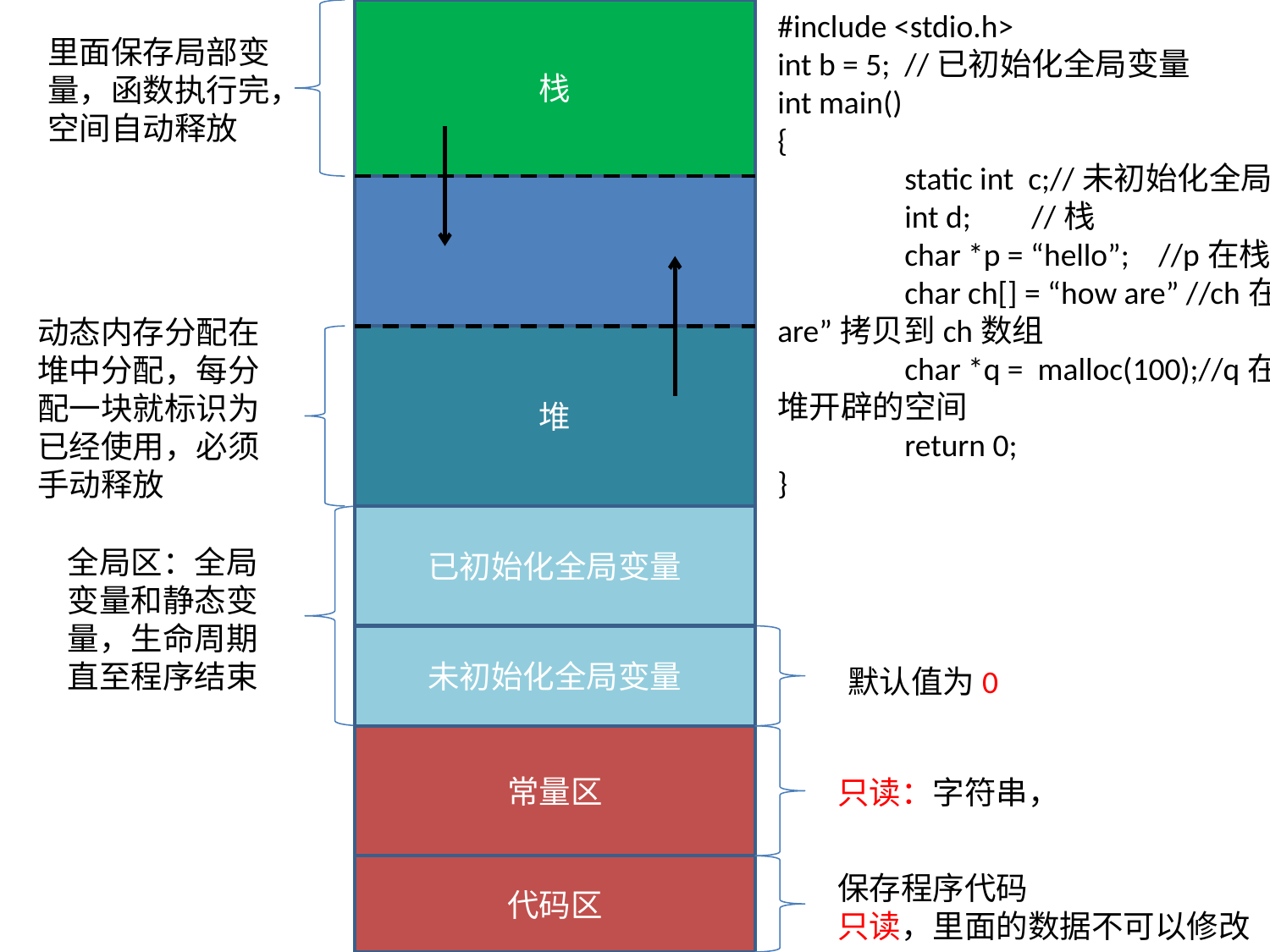

栈
#include <stdio.h>
int b = 5;	//已初始化全局变量
int main()
{
	static int  c;//未初始化全局变量
	int d;	//栈
	char *p = “hello”;	//p在栈，指向”hello”
	char ch[] = “how are” //ch在栈,运行时将”how are”拷贝到ch数组
	char *q =  malloc(100);//q在栈，q指向malloc堆开辟的空间
	return 0;
}
里面保存局部变量，函数执行完，空间自动释放
动态内存分配在堆中分配，每分配一块就标识为已经使用，必须手动释放

堆

已初始化全局变量
全局区：全局变量和静态变量，生命周期直至程序结束
未初始化全局变量

默认值为0
常量区

只读：字符串，

代码区

保存程序代码
只读，里面的数据不可以修改